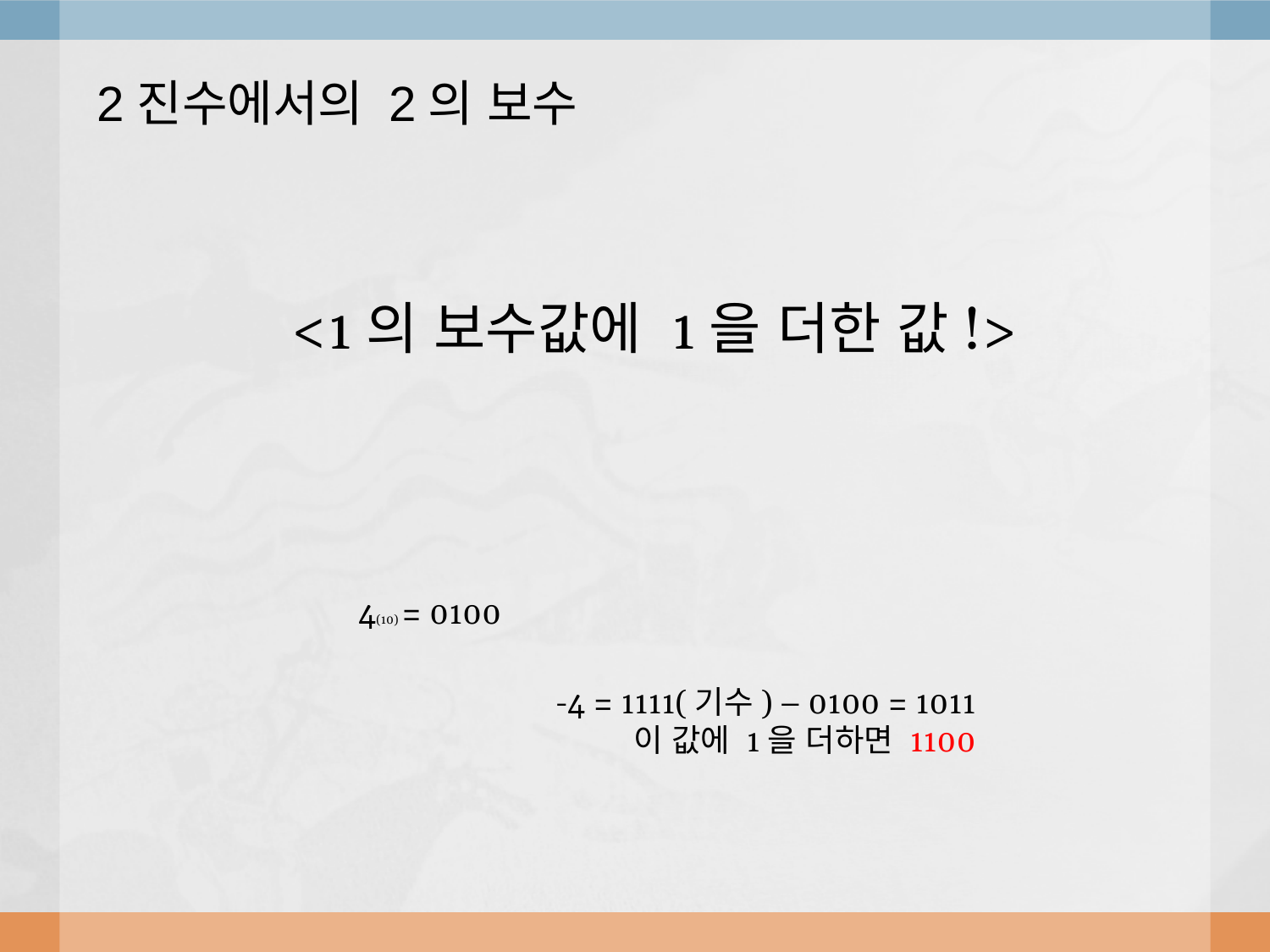

2진수에서의 2의 보수
<1의 보수값에 1을 더한 값!>
4(10) = 0100
-4 = 1111(기수) – 0100 = 1011
이 값에 1을 더하면 1100